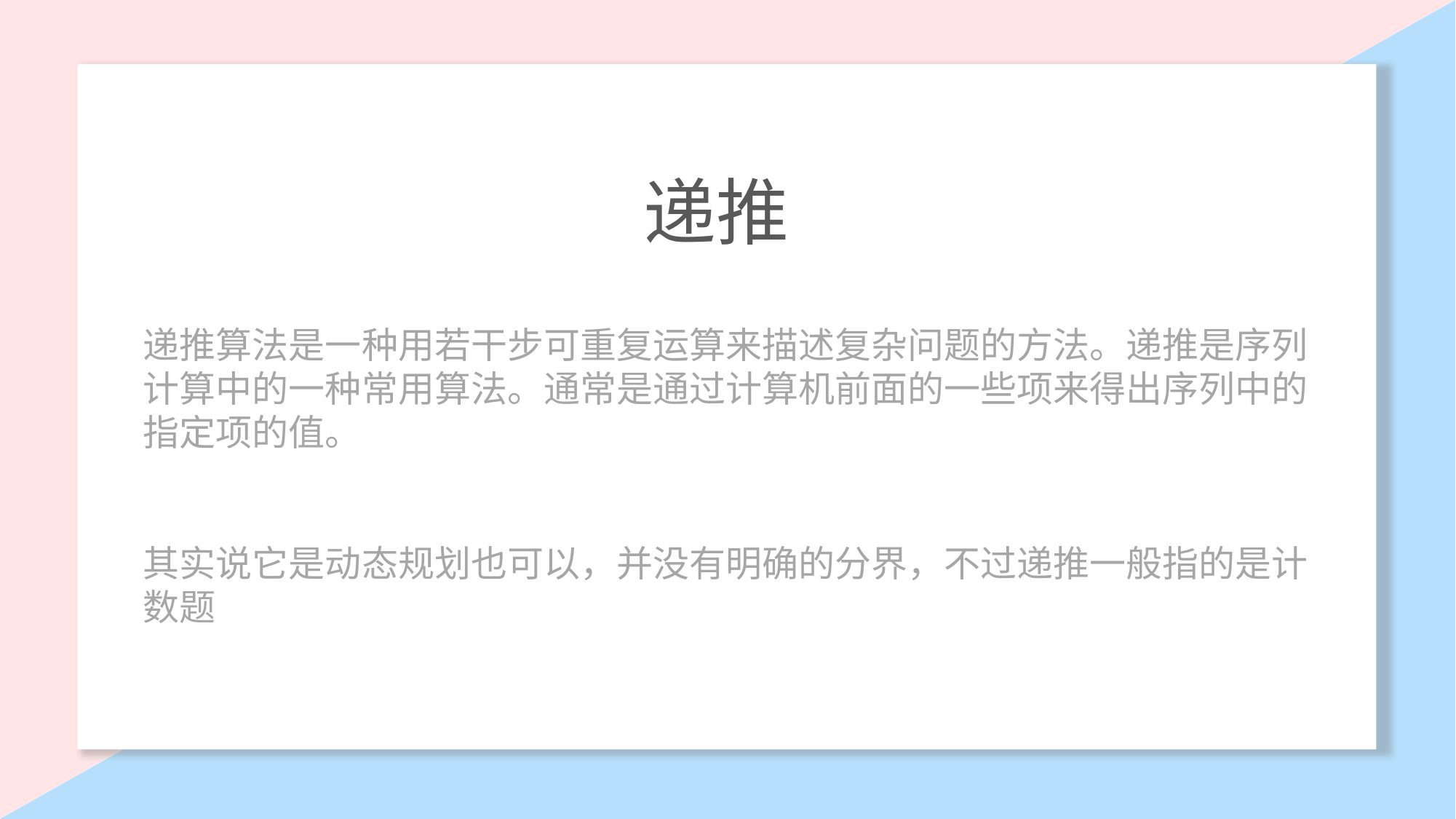

递推
递推算法是一种用若干步可重复运算来描述复杂问题的方法。递推是序列计算中的一种常用算法。通常是通过计算机前面的一些项来得出序列中的指定项的值。

其实说它是动态规划也可以，并没有明确的分界，不过递推一般指的是计数题